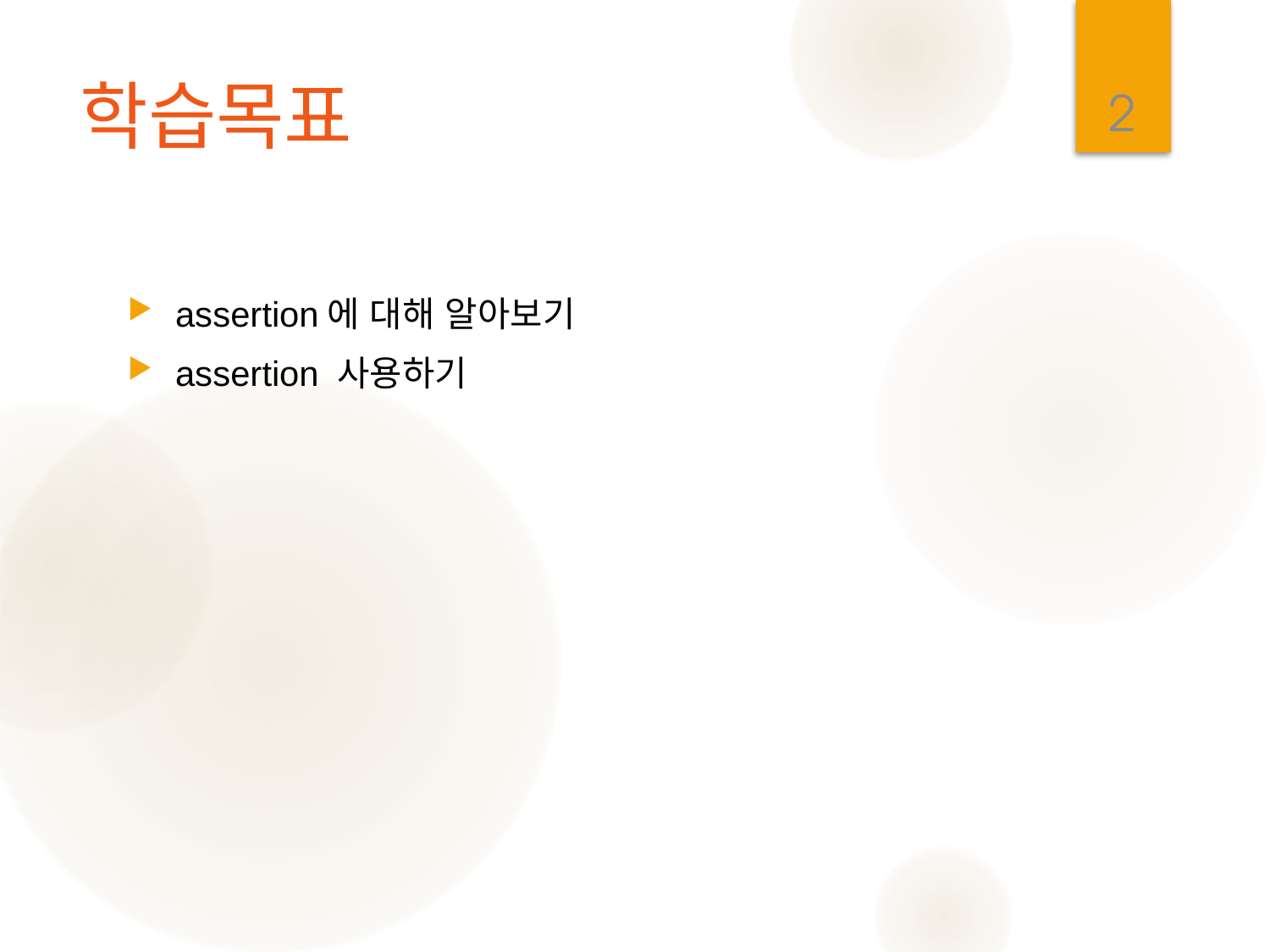

2
# 학습목표
assertion에 대해 알아보기
assertion 사용하기